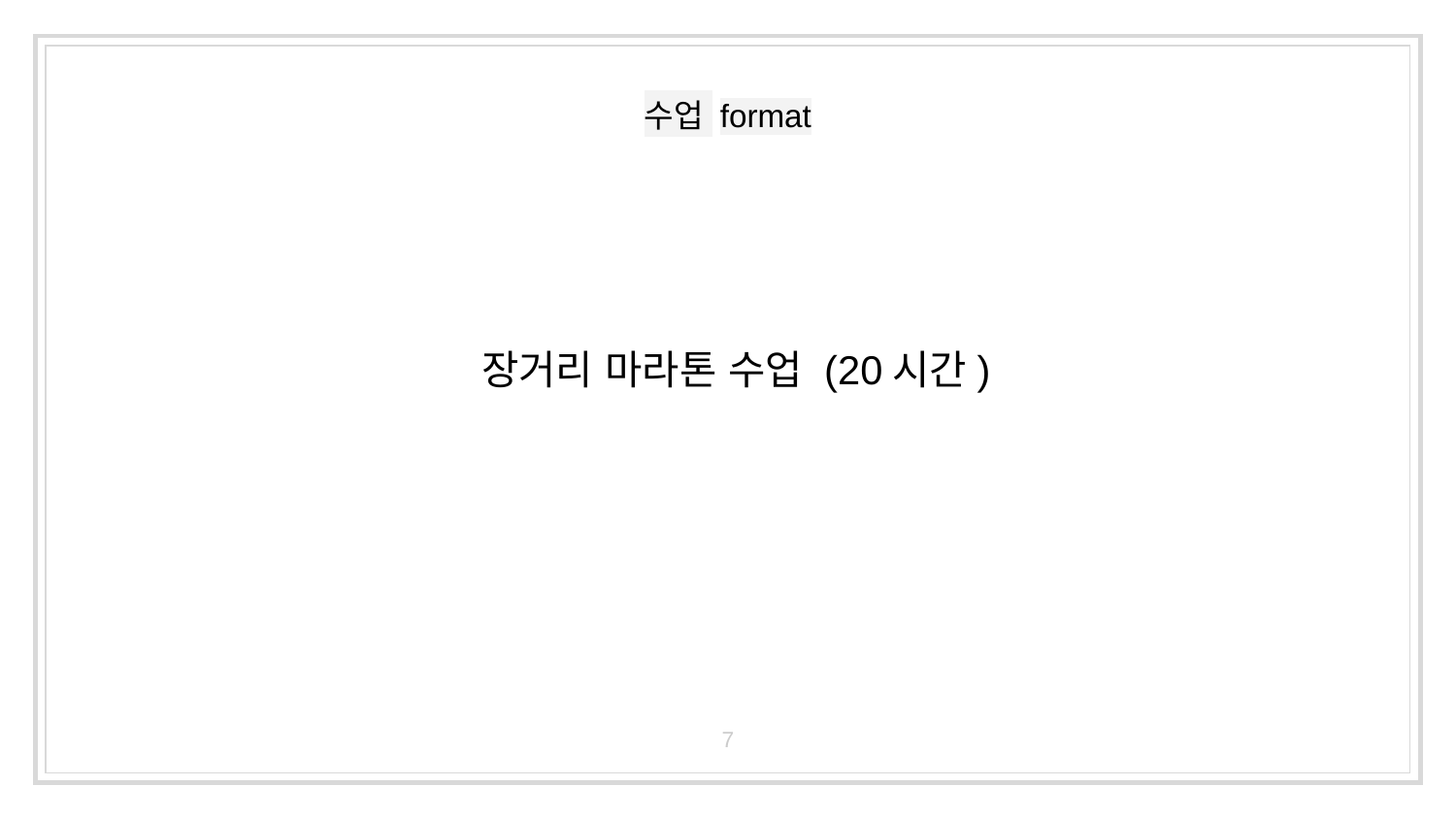

# 수업 format
장거리 마라톤 수업 (20시간)
7